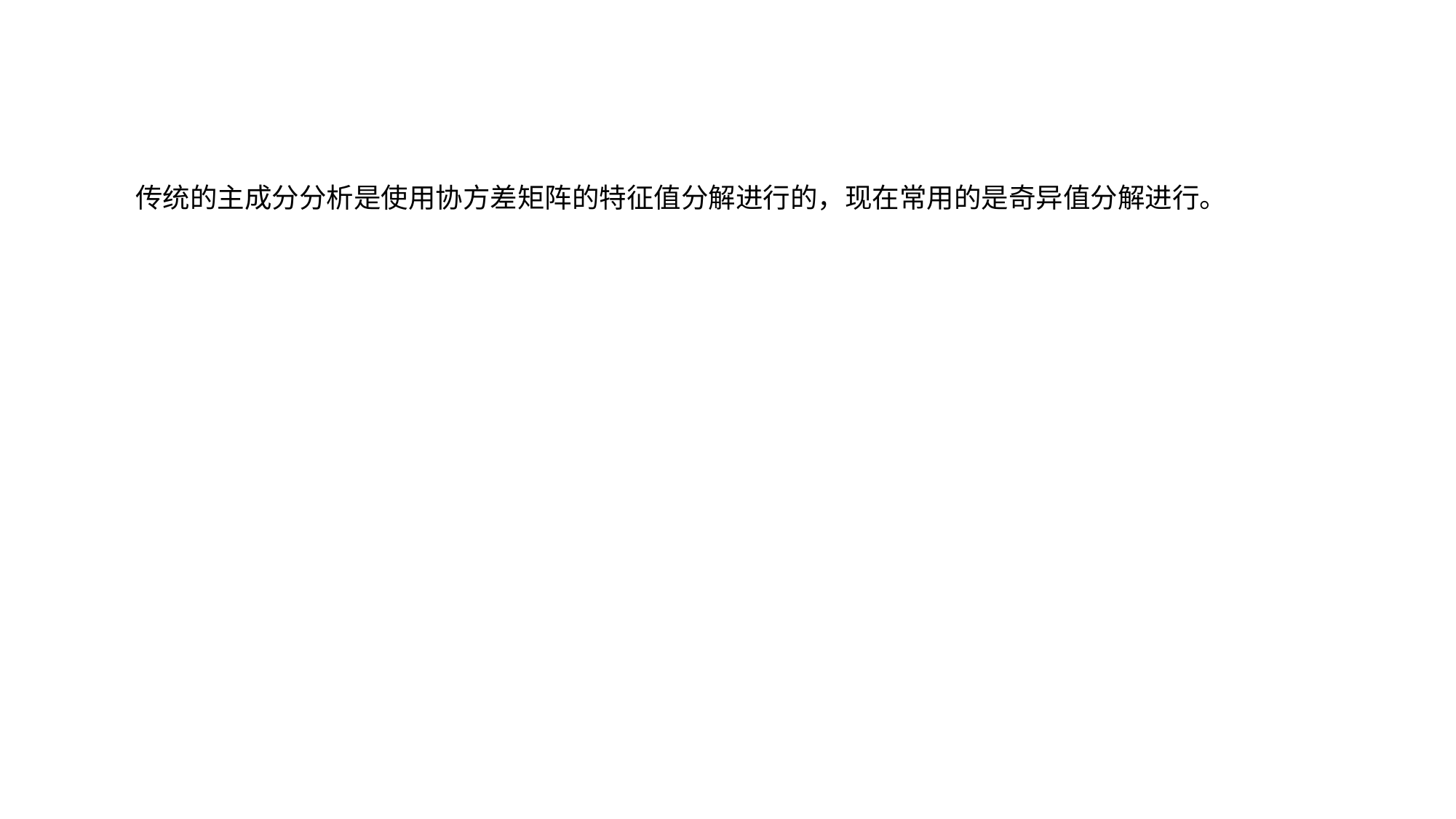

传统的主成分分析是使用协方差矩阵的特征值分解进行的，现在常用的是奇异值分解进行。